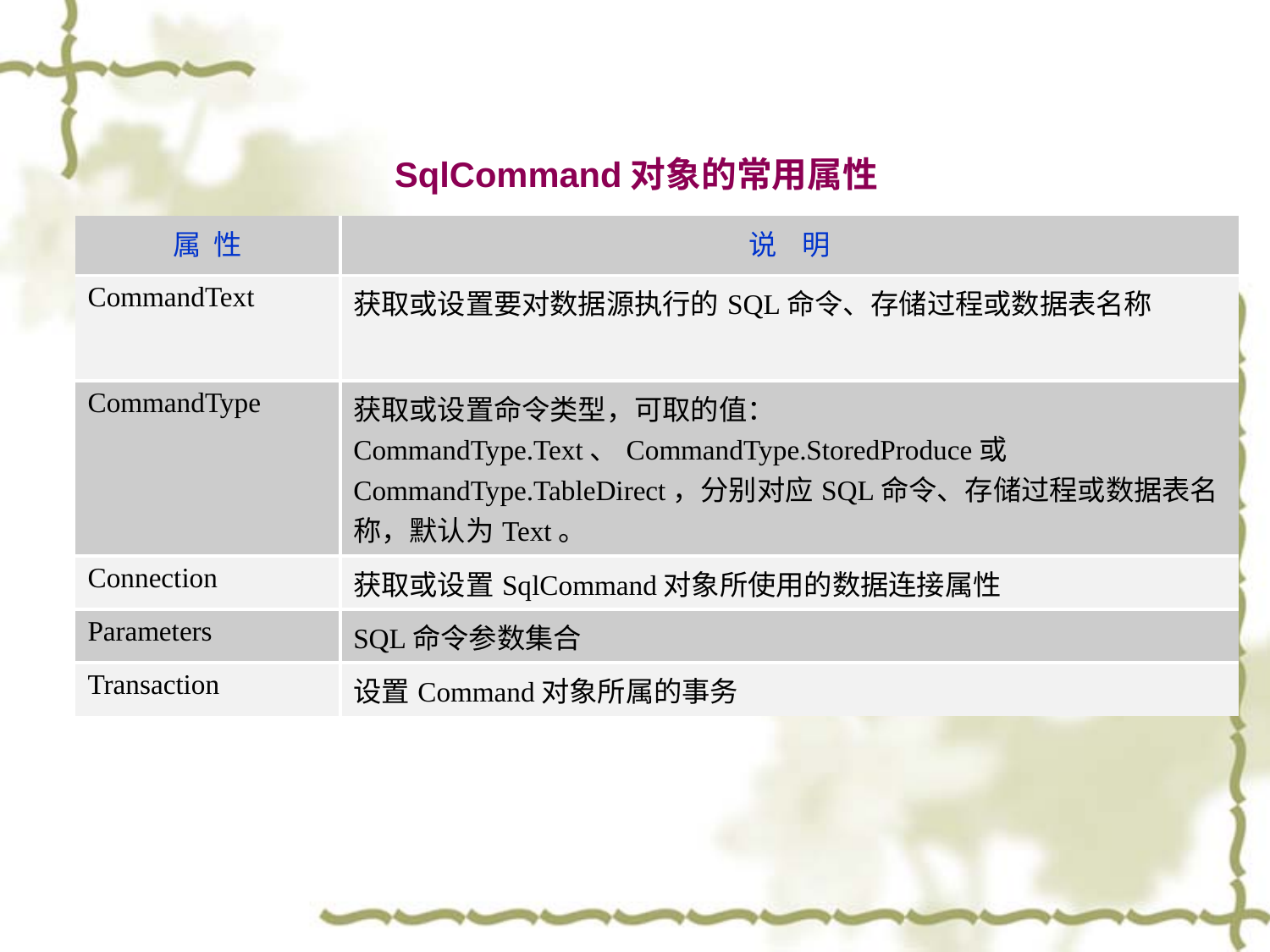

SqlCommand对象的常用属性
| 属 性 | 说 明 |
| --- | --- |
| CommandText | 获取或设置要对数据源执行的SQL命令、存储过程或数据表名称 |
| CommandType | 获取或设置命令类型，可取的值：CommandType.Text、CommandType.StoredProduce或CommandType.TableDirect，分别对应SQL命令、存储过程或数据表名称，默认为Text。 |
| Connection | 获取或设置SqlCommand对象所使用的数据连接属性 |
| Parameters | SQL命令参数集合 |
| Transaction | 设置Command对象所属的事务 |